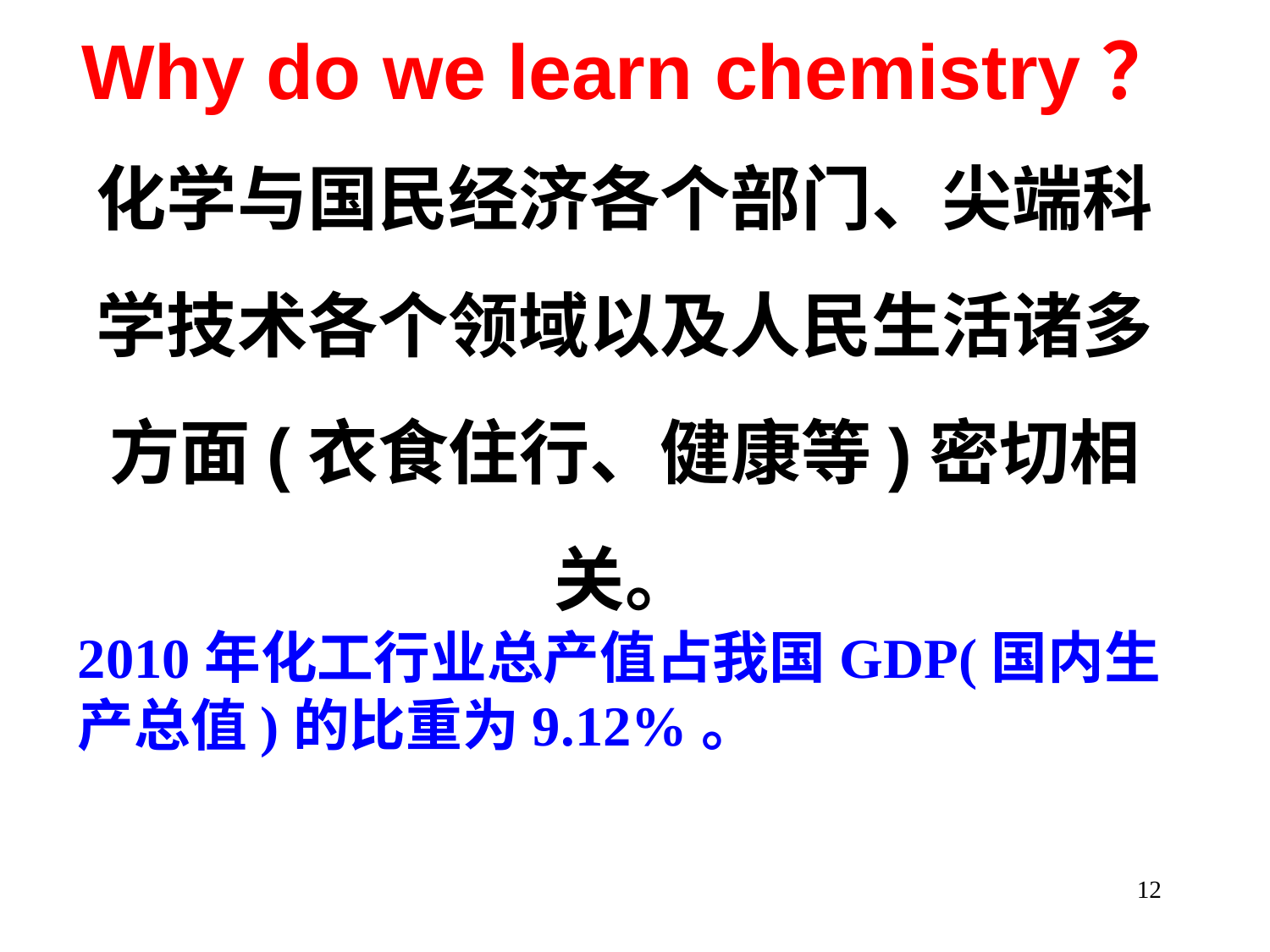

Why do we learn chemistry？
# 化学与国民经济各个部门、尖端科学技术各个领域以及人民生活诸多方面(衣食住行、健康等)密切相关。
2010年化工行业总产值占我国GDP(国内生产总值)的比重为9.12%。
12